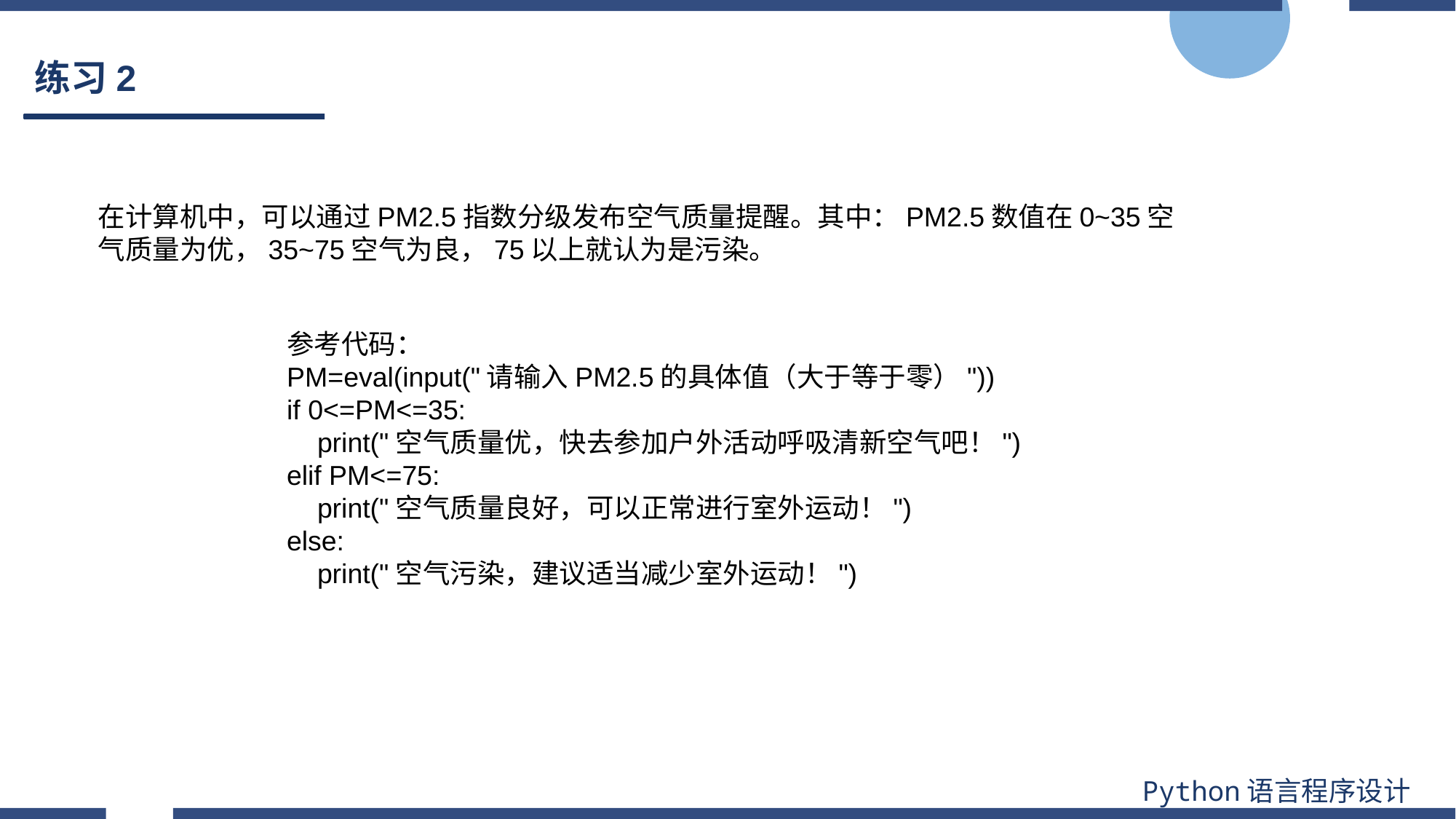

# 练习2
在计算机中，可以通过PM2.5指数分级发布空气质量提醒。其中：PM2.5数值在0~35空气质量为优，35~75空气为良，75以上就认为是污染。
参考代码：
PM=eval(input("请输入PM2.5的具体值（大于等于零）"))
if 0<=PM<=35:
    print("空气质量优，快去参加户外活动呼吸清新空气吧！")
elif PM<=75:
    print("空气质量良好，可以正常进行室外运动！")
else:
    print("空气污染，建议适当减少室外运动！")